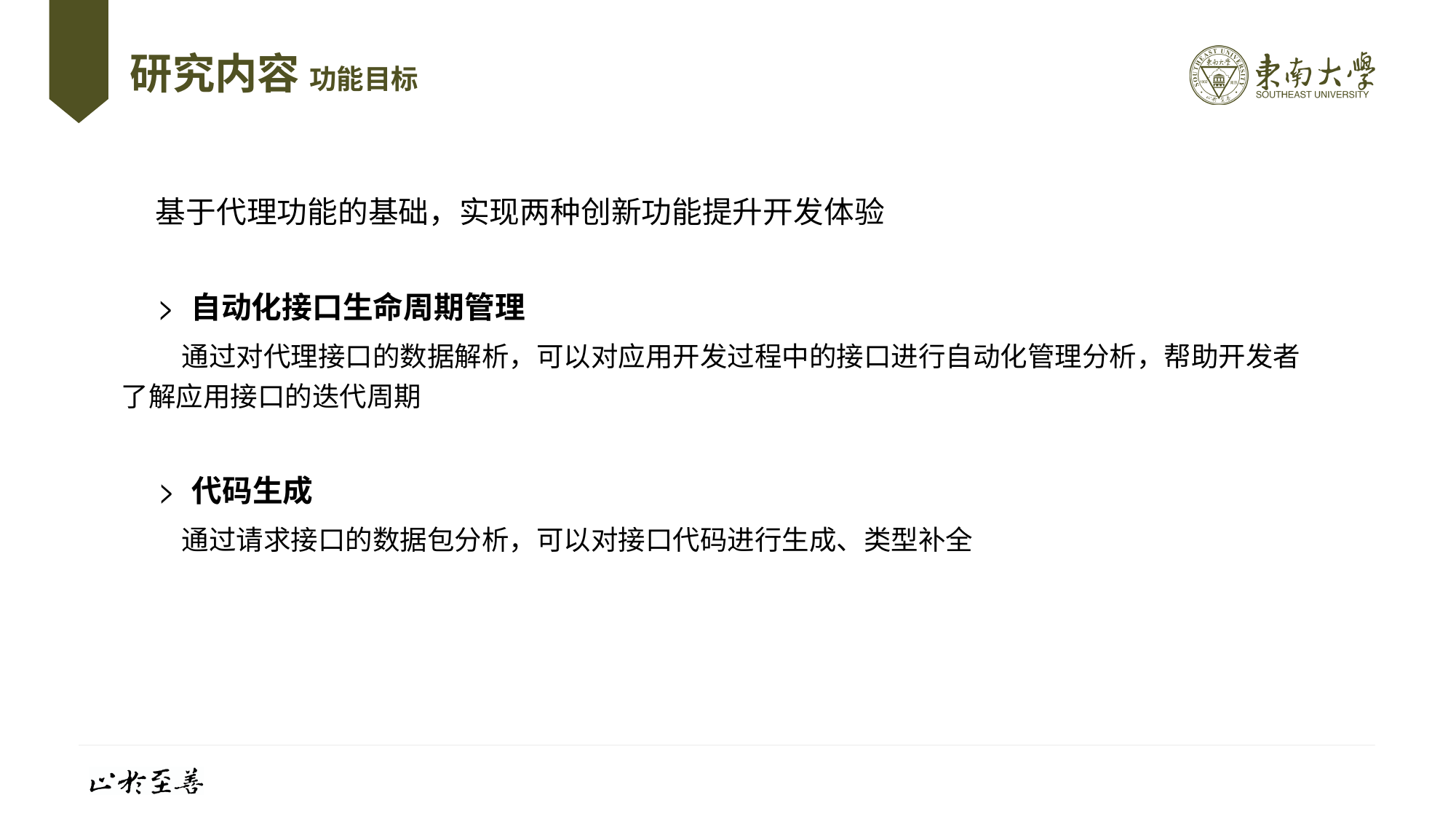

# 研究内容 功能目标
    基于代理功能的基础，实现两种创新功能提升开发体验

    > 自动化接口生命周期管理
       通过对代理接口的数据解析，可以对应用开发过程中的接口进行自动化管理分析，帮助开发者了解应用接口的迭代周期

    > 代码生成
       通过请求接口的数据包分析，可以对接口代码进行生成、类型补全

17